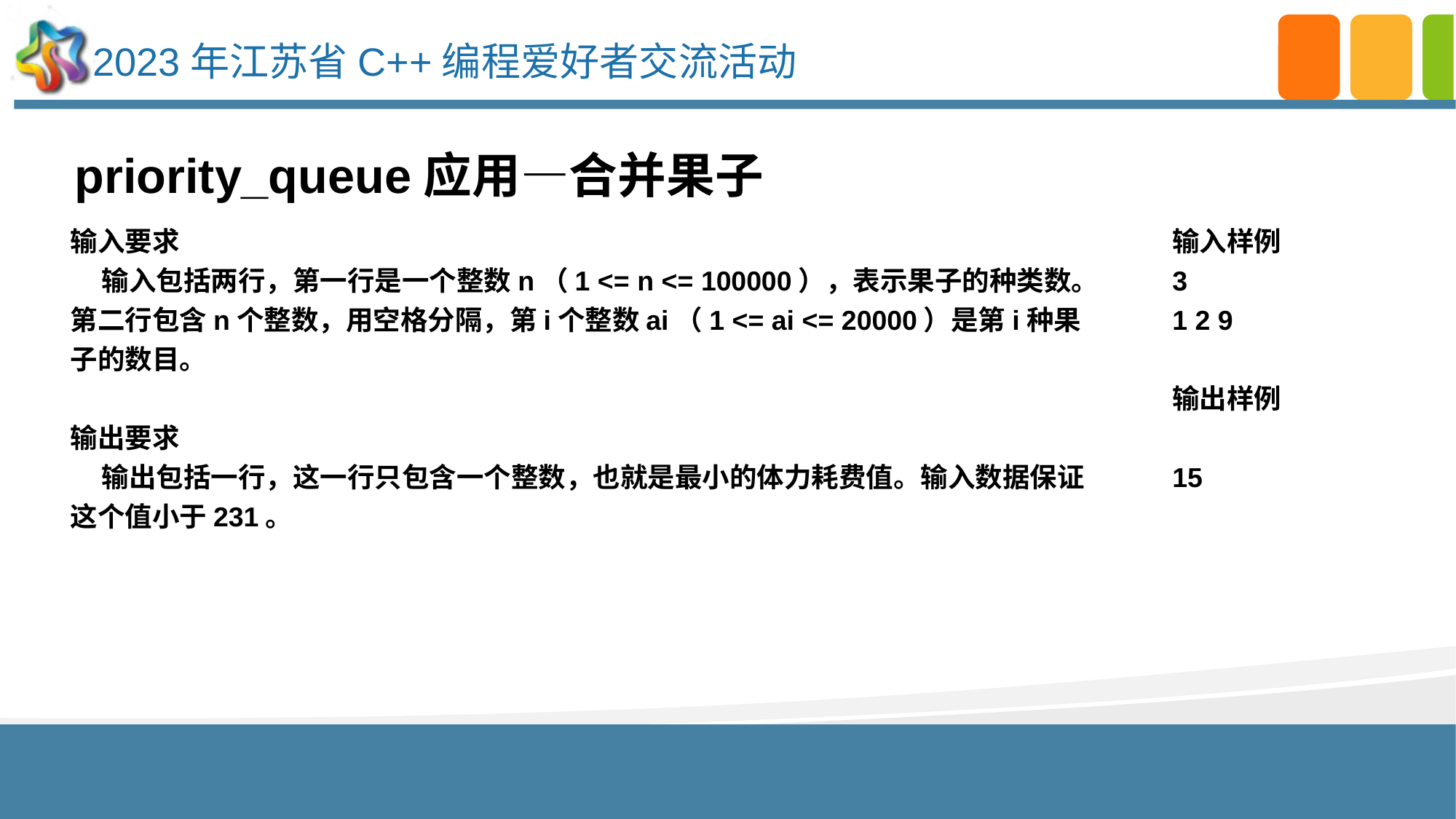

priority_queue应用—合并果子
输入要求
    输入包括两行，第一行是一个整数n（1 <= n <= 100000），表示果子的种类数。第二行包含n个整数，用空格分隔，第i个整数ai（1 <= ai <= 20000）是第i种果子的数目。

输出要求
    输出包括一行，这一行只包含一个整数，也就是最小的体力耗费值。输入数据保证这个值小于231。

输入样例
3
1 2 9

输出样例

15